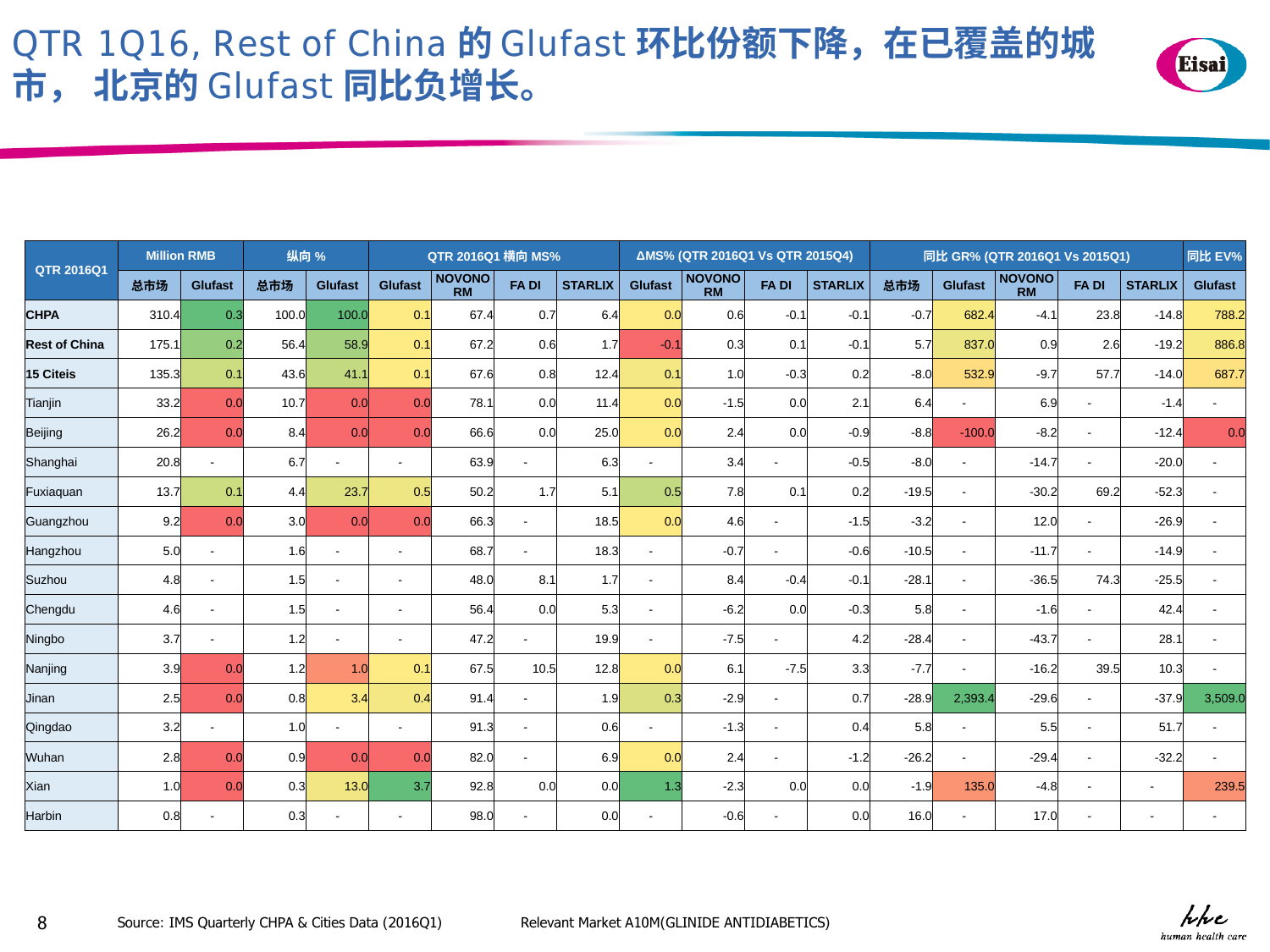

QTR 1Q16, Rest of China的Glufast环比份额下降，在已覆盖的城市， 北京的Glufast同比负增长。
| QTR 2016Q1 | Million RMB |  | 纵向% |  | QTR 2016Q1横向MS% |  |  |  | ΔMS% (QTR 2016Q1 Vs QTR 2015Q4) |  |  |  | 同比GR% (QTR 2016Q1 Vs 2015Q1) |  |  |  |  | 同比EV% |
| --- | --- | --- | --- | --- | --- | --- | --- | --- | --- | --- | --- | --- | --- | --- | --- | --- | --- | --- |
|  | 总市场 | Glufast | 总市场 | Glufast | Glufast | NOVONORM | FA DI | STARLIX | Glufast | NOVONORM | FA DI | STARLIX | 总市场 | Glufast | NOVONORM | FA DI | STARLIX | Glufast |
| CHPA | 310.4 | 0.3 | 100.0 | 100.0 | 0.1 | 67.4 | 0.7 | 6.4 | 0.0 | 0.6 | -0.1 | -0.1 | -0.7 | 682.4 | -4.1 | 23.8 | -14.8 | 788.2 |
| Rest of China | 175.1 | 0.2 | 56.4 | 58.9 | 0.1 | 67.2 | 0.6 | 1.7 | -0.1 | 0.3 | 0.1 | -0.1 | 5.7 | 837.0 | 0.9 | 2.6 | -19.2 | 886.8 |
| 15 Citeis | 135.3 | 0.1 | 43.6 | 41.1 | 0.1 | 67.6 | 0.8 | 12.4 | 0.1 | 1.0 | -0.3 | 0.2 | -8.0 | 532.9 | -9.7 | 57.7 | -14.0 | 687.7 |
| Tianjin | 33.2 | 0.0 | 10.7 | 0.0 | 0.0 | 78.1 | 0.0 | 11.4 | 0.0 | -1.5 | 0.0 | 2.1 | 6.4 | - | 6.9 | - | -1.4 | - |
| Beijing | 26.2 | 0.0 | 8.4 | 0.0 | 0.0 | 66.6 | 0.0 | 25.0 | 0.0 | 2.4 | 0.0 | -0.9 | -8.8 | -100.0 | -8.2 | - | -12.4 | 0.0 |
| Shanghai | 20.8 | - | 6.7 | - | - | 63.9 | - | 6.3 | - | 3.4 | - | -0.5 | -8.0 | - | -14.7 | - | -20.0 | - |
| Fuxiaquan | 13.7 | 0.1 | 4.4 | 23.7 | 0.5 | 50.2 | 1.7 | 5.1 | 0.5 | 7.8 | 0.1 | 0.2 | -19.5 | - | -30.2 | 69.2 | -52.3 | - |
| Guangzhou | 9.2 | 0.0 | 3.0 | 0.0 | 0.0 | 66.3 | - | 18.5 | 0.0 | 4.6 | - | -1.5 | -3.2 | - | 12.0 | - | -26.9 | - |
| Hangzhou | 5.0 | - | 1.6 | - | - | 68.7 | - | 18.3 | - | -0.7 | - | -0.6 | -10.5 | - | -11.7 | - | -14.9 | - |
| Suzhou | 4.8 | - | 1.5 | - | - | 48.0 | 8.1 | 1.7 | - | 8.4 | -0.4 | -0.1 | -28.1 | - | -36.5 | 74.3 | -25.5 | - |
| Chengdu | 4.6 | - | 1.5 | - | - | 56.4 | 0.0 | 5.3 | - | -6.2 | 0.0 | -0.3 | 5.8 | - | -1.6 | - | 42.4 | - |
| Ningbo | 3.7 | - | 1.2 | - | - | 47.2 | - | 19.9 | - | -7.5 | - | 4.2 | -28.4 | - | -43.7 | - | 28.1 | - |
| Nanjing | 3.9 | 0.0 | 1.2 | 1.0 | 0.1 | 67.5 | 10.5 | 12.8 | 0.0 | 6.1 | -7.5 | 3.3 | -7.7 | - | -16.2 | 39.5 | 10.3 | - |
| Jinan | 2.5 | 0.0 | 0.8 | 3.4 | 0.4 | 91.4 | - | 1.9 | 0.3 | -2.9 | - | 0.7 | -28.9 | 2,393.4 | -29.6 | - | -37.9 | 3,509.0 |
| Qingdao | 3.2 | - | 1.0 | - | - | 91.3 | - | 0.6 | - | -1.3 | - | 0.4 | 5.8 | - | 5.5 | - | 51.7 | - |
| Wuhan | 2.8 | 0.0 | 0.9 | 0.0 | 0.0 | 82.0 | - | 6.9 | 0.0 | 2.4 | - | -1.2 | -26.2 | - | -29.4 | - | -32.2 | - |
| Xian | 1.0 | 0.0 | 0.3 | 13.0 | 3.7 | 92.8 | 0.0 | 0.0 | 1.3 | -2.3 | 0.0 | 0.0 | -1.9 | 135.0 | -4.8 | - | - | 239.5 |
| Harbin | 0.8 | - | 0.3 | - | - | 98.0 | - | 0.0 | - | -0.6 | - | 0.0 | 16.0 | - | 17.0 | - | - | - |
Source: IMS Quarterly CHPA & Cities Data (2016Q1)
 Relevant Market A10M(GLINIDE ANTIDIABETICS)
8